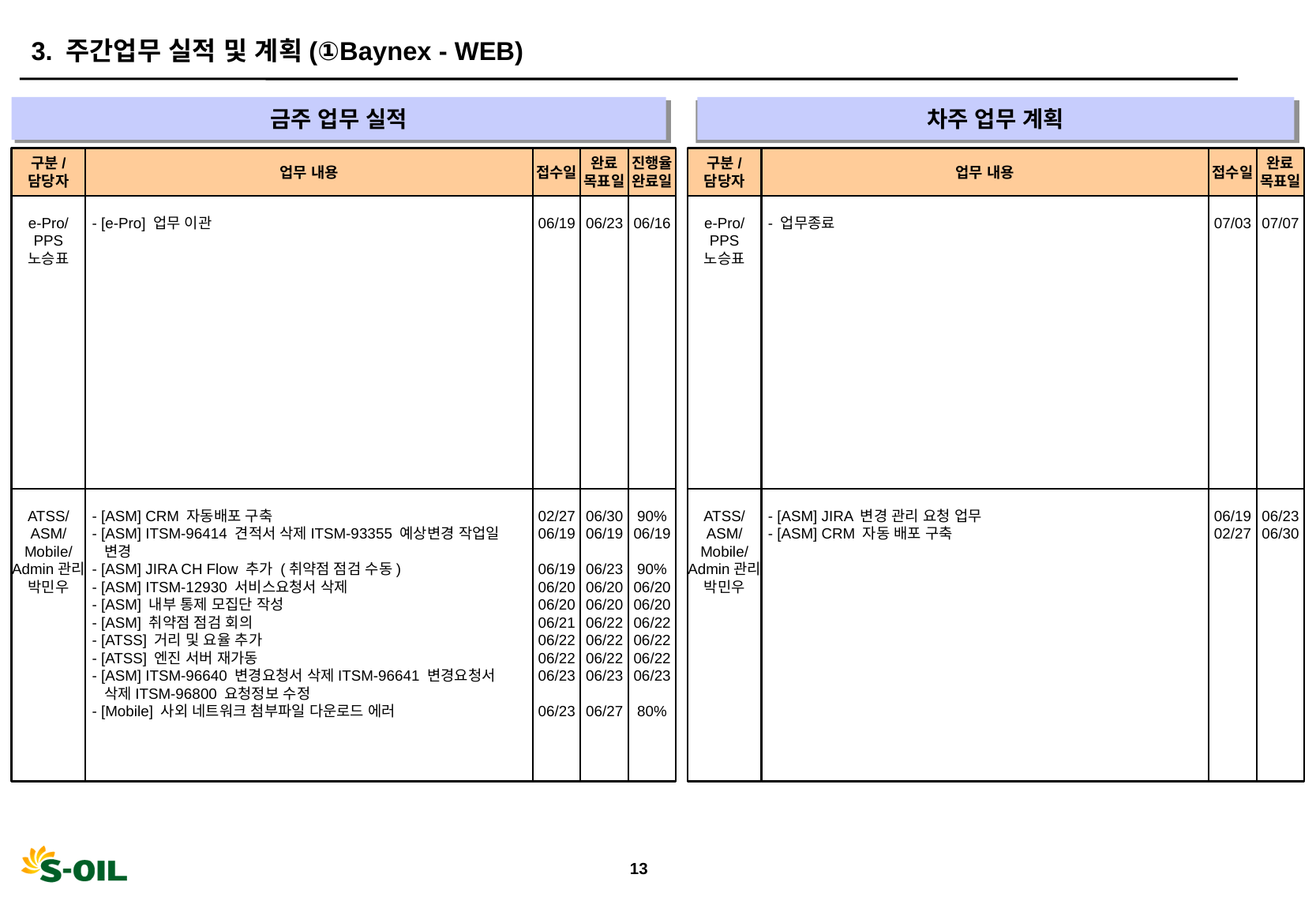

3. 주간업무 실적 및 계획(①Baynex - WEB)
금주 업무 실적
차주 업무 계획
" "
" "
구분/
담당자
업무 내용
접수일
완료
목표일
진행율
완료일
구분/
담당자
업무 내용
접수일
완료
목표일
e-Pro/
PPS
노승표

- [e-Pro] 업무 이관
06/19
06/23
06/16
e-Pro/
PPS
노승표

- 업무종료
07/03
07/07
ATSS/
ASM/
Mobile/
Admin관리
박민우

- [ASM] CRM 자동배포 구축
- [ASM] ITSM-96414 견적서 삭제ITSM-93355 예상변경 작업일
   변경
- [ASM] JIRA CH Flow 추가 (취약점 점검 수동)
- [ASM] ITSM-12930 서비스요청서 삭제
- [ASM] 내부 통제 모집단 작성
- [ASM] 취약점 점검 회의
- [ATSS] 거리 및 요율 추가
- [ATSS] 엔진 서버 재가동
- [ASM] ITSM-96640 변경요청서 삭제ITSM-96641 변경요청서
   삭제ITSM-96800 요청정보 수정
- [Mobile] 사외 네트워크 첨부파일 다운로드 에러
02/27
06/19
06/19
06/20
06/20
06/21
06/22
06/22
06/23
06/23
06/30
06/19
06/23
06/20
06/20
06/22
06/22
06/22
06/23
06/27
90%
06/19
90%
06/20
06/20
06/22
06/22
06/22
06/23
80%
ATSS/
ASM/
Mobile/
Admin관리
박민우

- [ASM] JIRA 변경 관리 요청 업무
- [ASM] CRM 자동 배포 구축
06/19
02/27
06/23
06/30